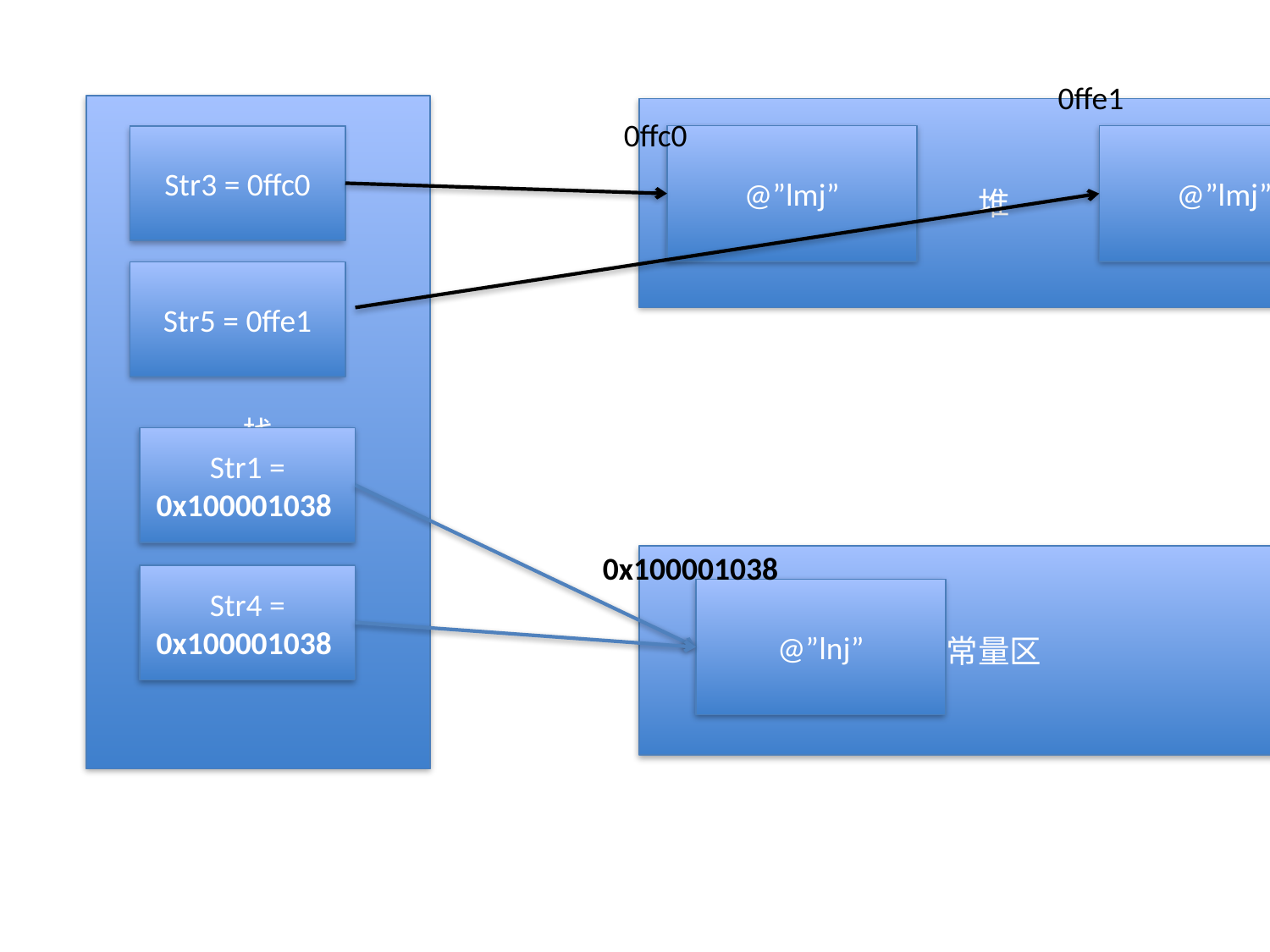

0ffe1
栈
堆
0ffc0
Str3 = 0ffc0
@”lmj”
@”lmj”
Str5 = 0ffe1
Str1 = 0x100001038
0x100001038
常量区
Str4 = 0x100001038
@”lnj”